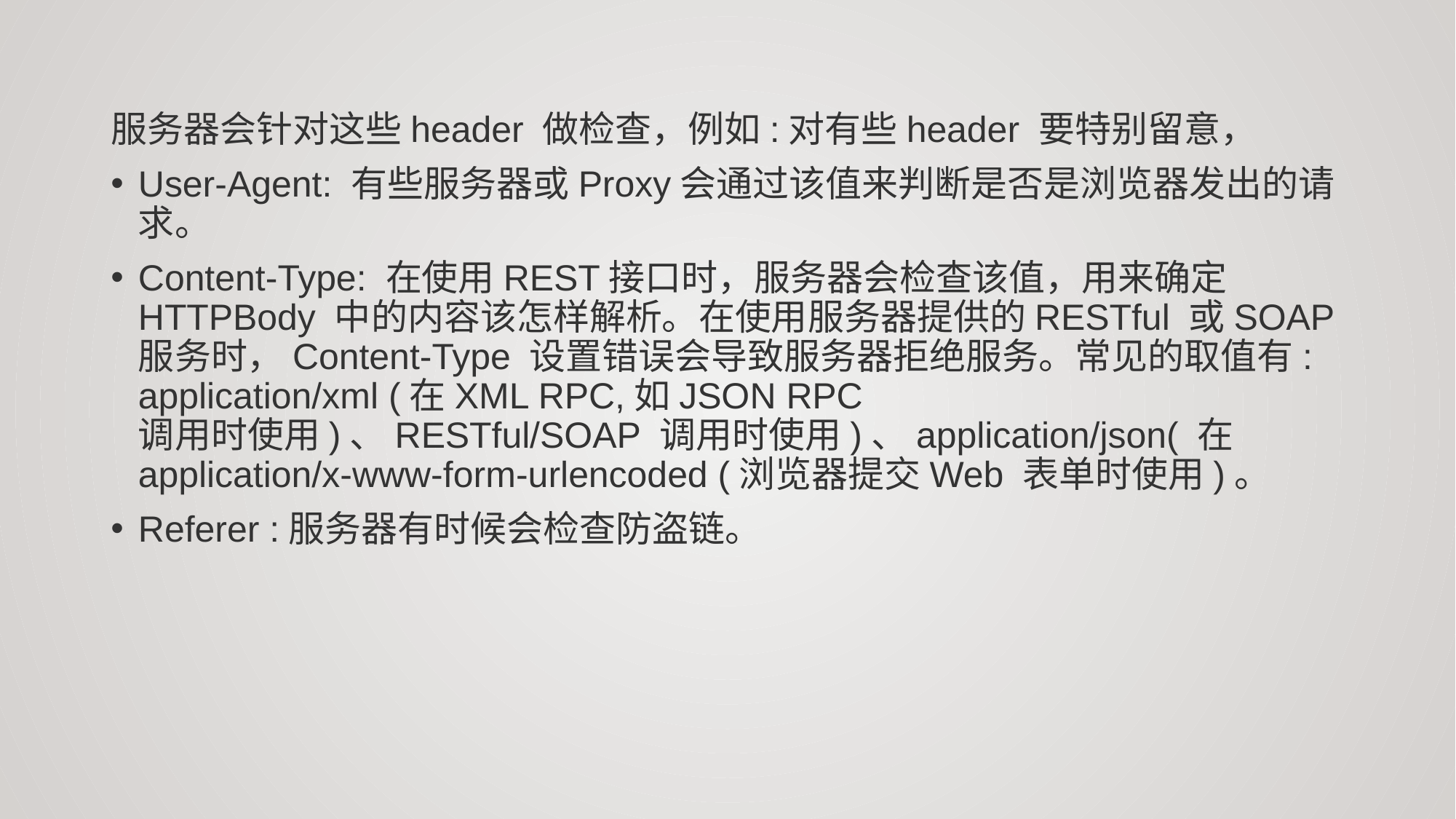

服务器会针对这些header 做检查，例如:对有些header 要特别留意，
User-Agent: 有些服务器或Proxy会通过该值来判断是否是浏览器发出的请求。
Content-Type: 在使用REST接口时，服务器会检查该值，用来确定HTTPBody 中的内容该怎样解析。在使用服务器提供的RESTful 或SOAP 服务时，Content-Type 设置错误会导致服务器拒绝服务。常见的取值有: application/xml (在XML RPC,如JSON RPC 调用时使用)、RESTful/SOAP 调用时使用)、application/json( 在application/x-www-form-urlencoded (浏览器提交Web 表单时使用)。
Referer :服务器有时候会检查防盗链。